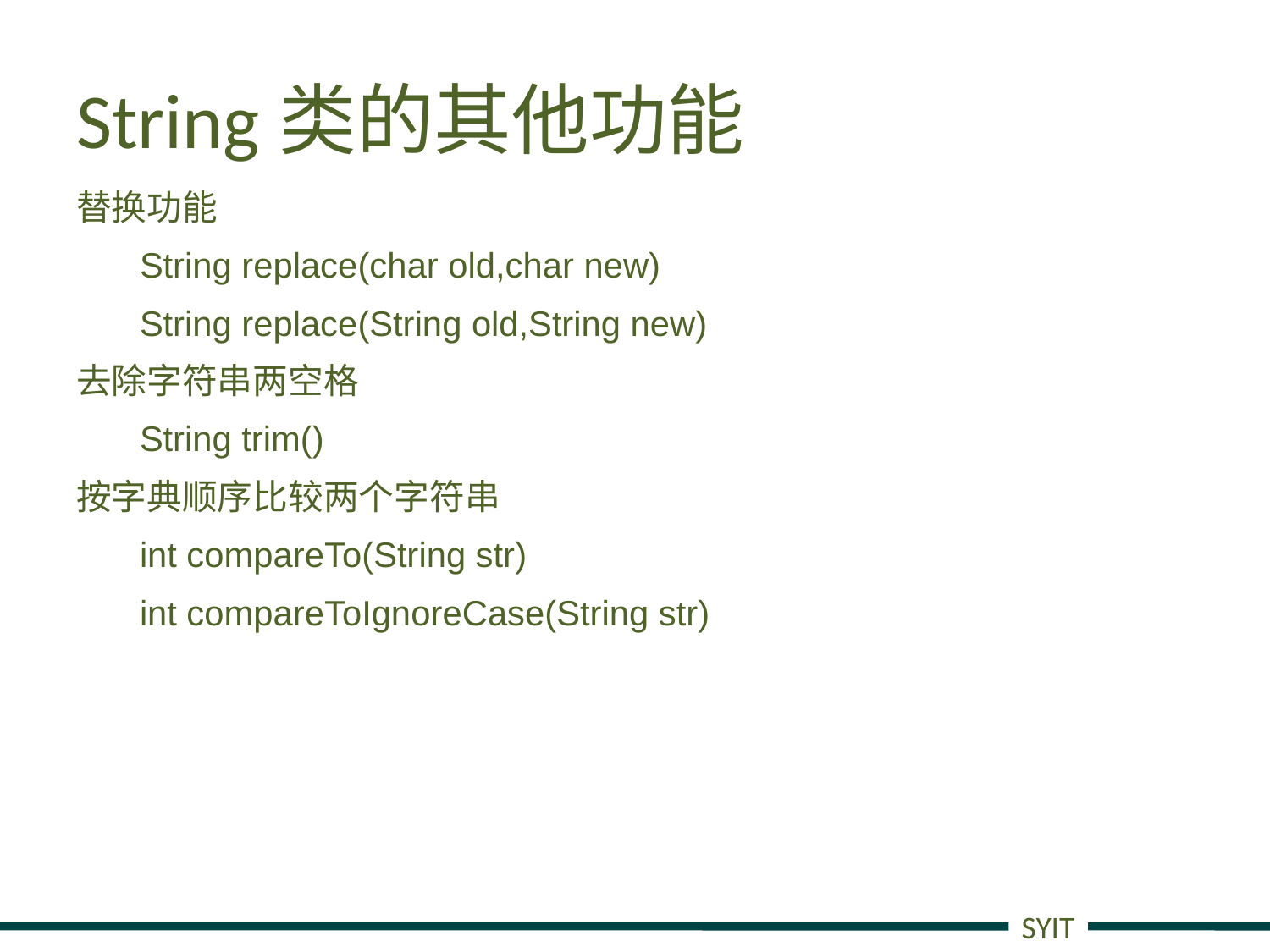

# String类的其他功能
替换功能
String replace(char old,char new)
String replace(String old,String new)
去除字符串两空格
String trim()
按字典顺序比较两个字符串
int compareTo(String str)
int compareToIgnoreCase(String str)
SYIT